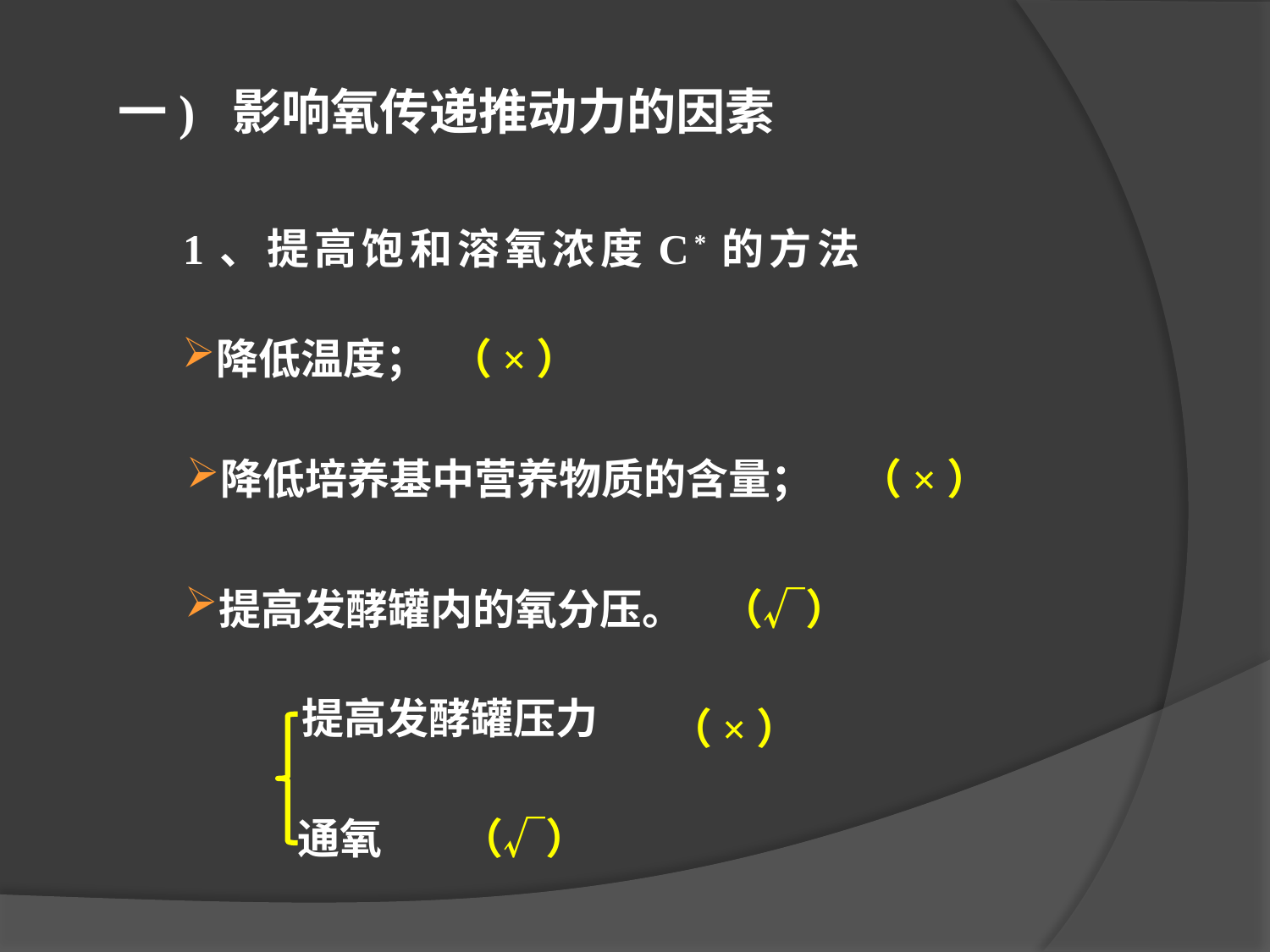

一)  影响氧传递推动力的因素
1、提高饱和溶氧浓度C*的方法
降低温度；
（×）
降低培养基中营养物质的含量；
（×）
提高发酵罐内的氧分压。
（√）
提高发酵罐压力
（×）

通氧
（√）